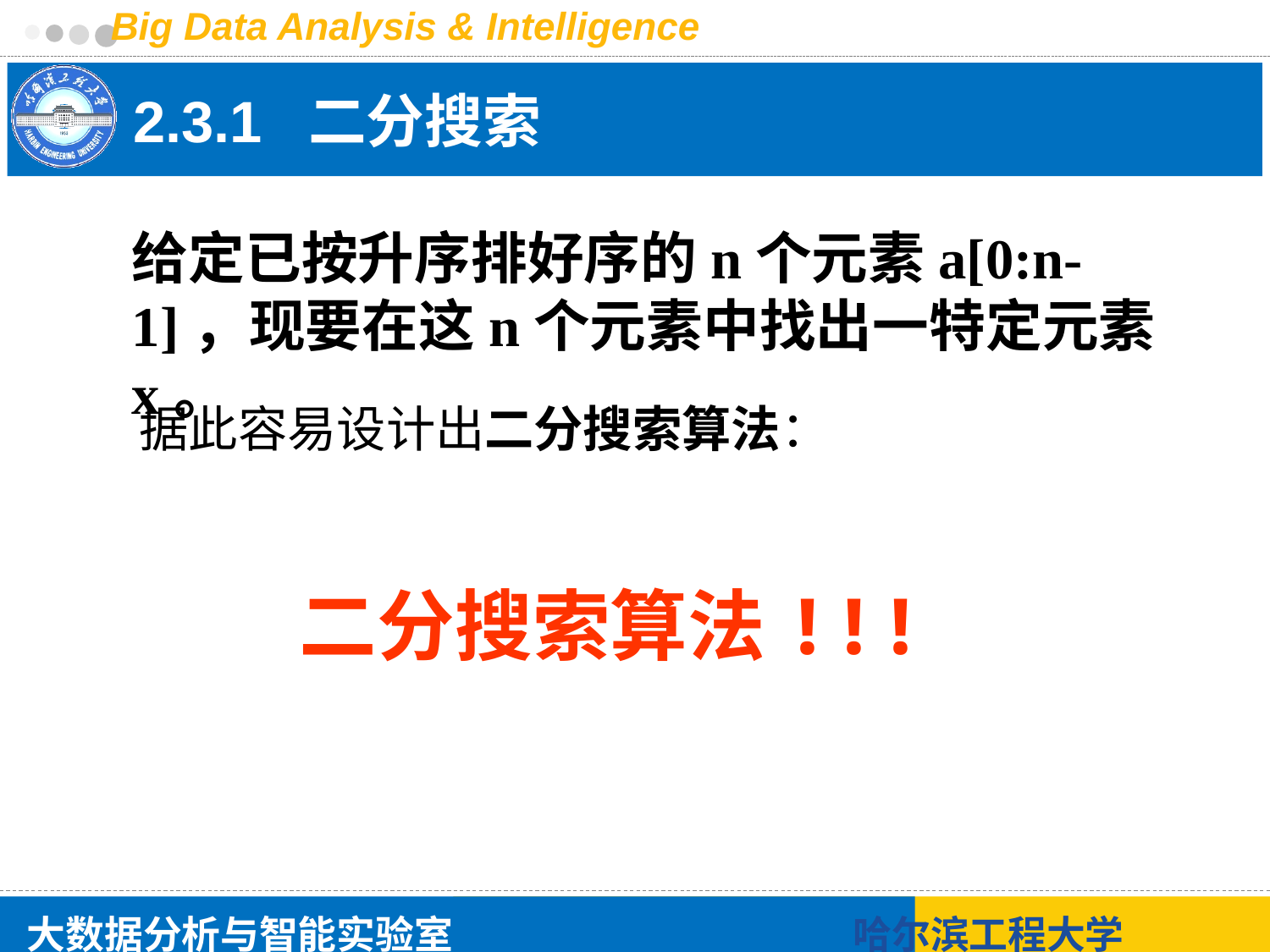

# 2.3.1  二分搜索
给定已按升序排好序的n个元素a[0:n-1]，现要在这n个元素中找出一特定元素x。
据此容易设计出二分搜索算法：
二分搜索算法!!!